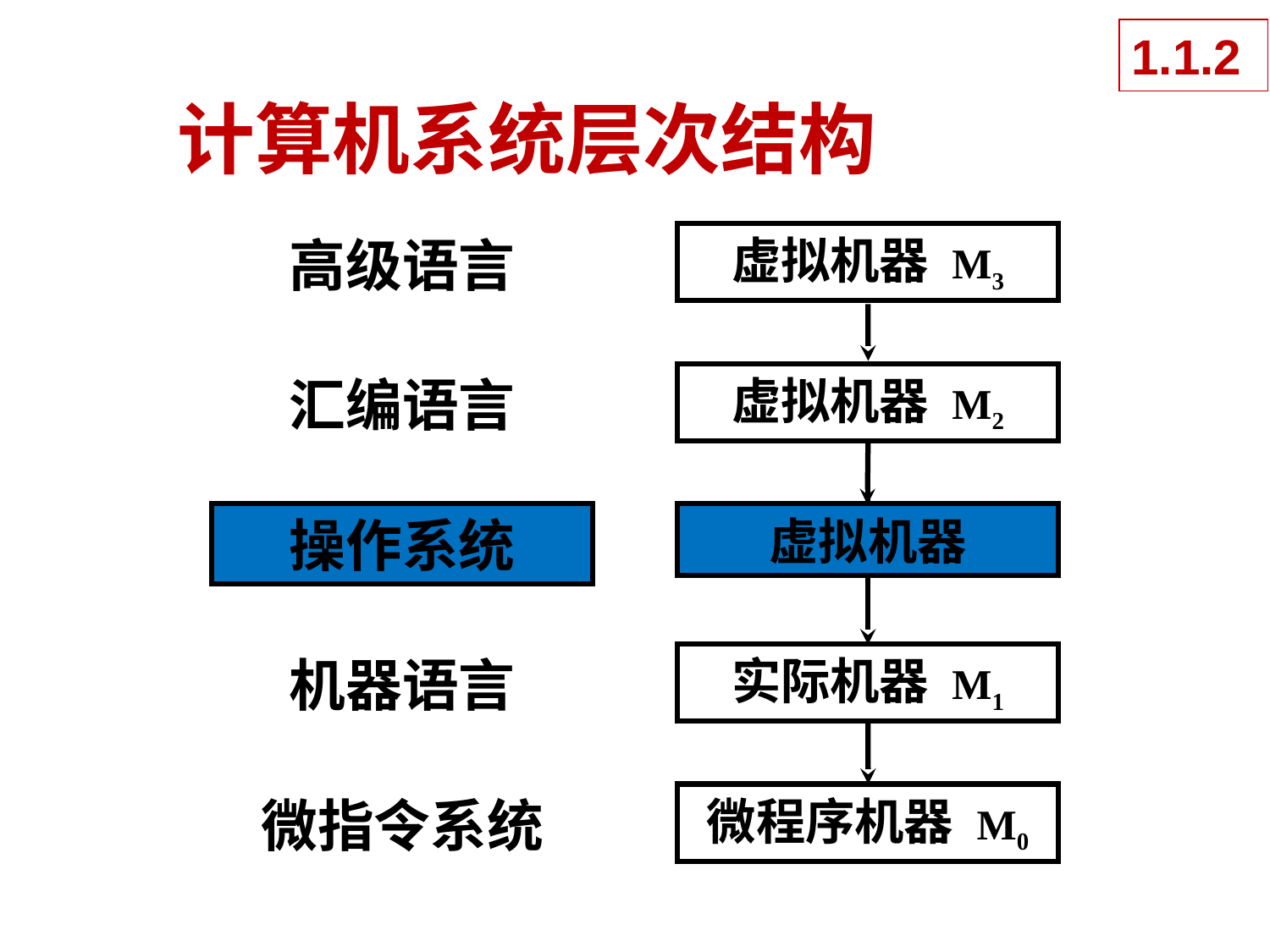

1.1.2
# 计算机系统层次结构
高级语言
虚拟机器 M3

汇编语言
虚拟机器 M2

操作系统
虚拟机器
机器语言
实际机器 M1

微指令系统
微程序机器 M0